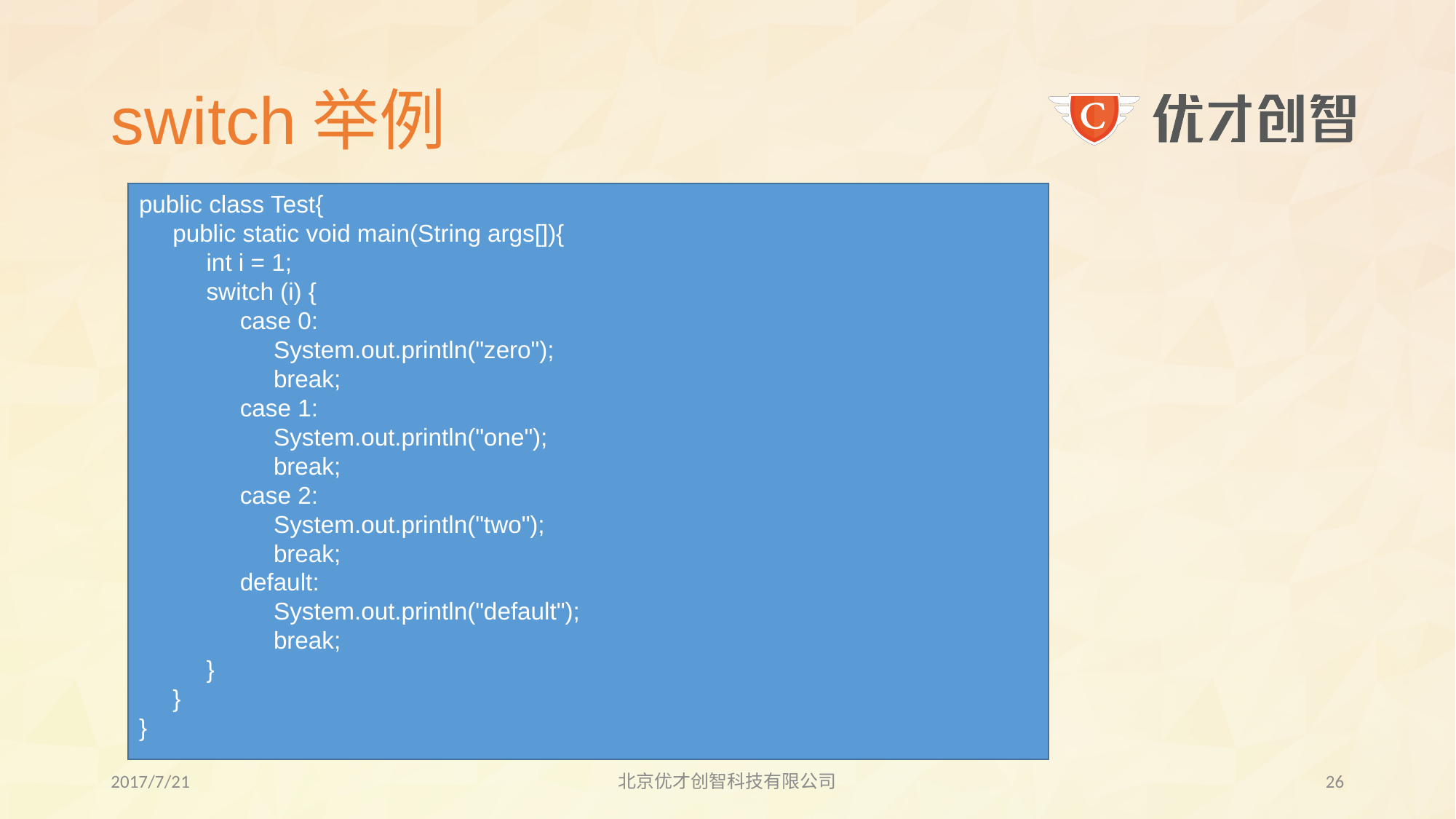

# switch举例
public class Test{
     public static void main(String args[]){
          int i = 1;
          switch (i) {
               case 0:
                    System.out.println("zero");
                    break;
               case 1:
                    System.out.println("one");
                    break;
               case 2:
                    System.out.println("two");
                    break;
               default:
                    System.out.println("default");
                    break;
          }
     }
}
2017/7/21
北京优才创智科技有限公司
26